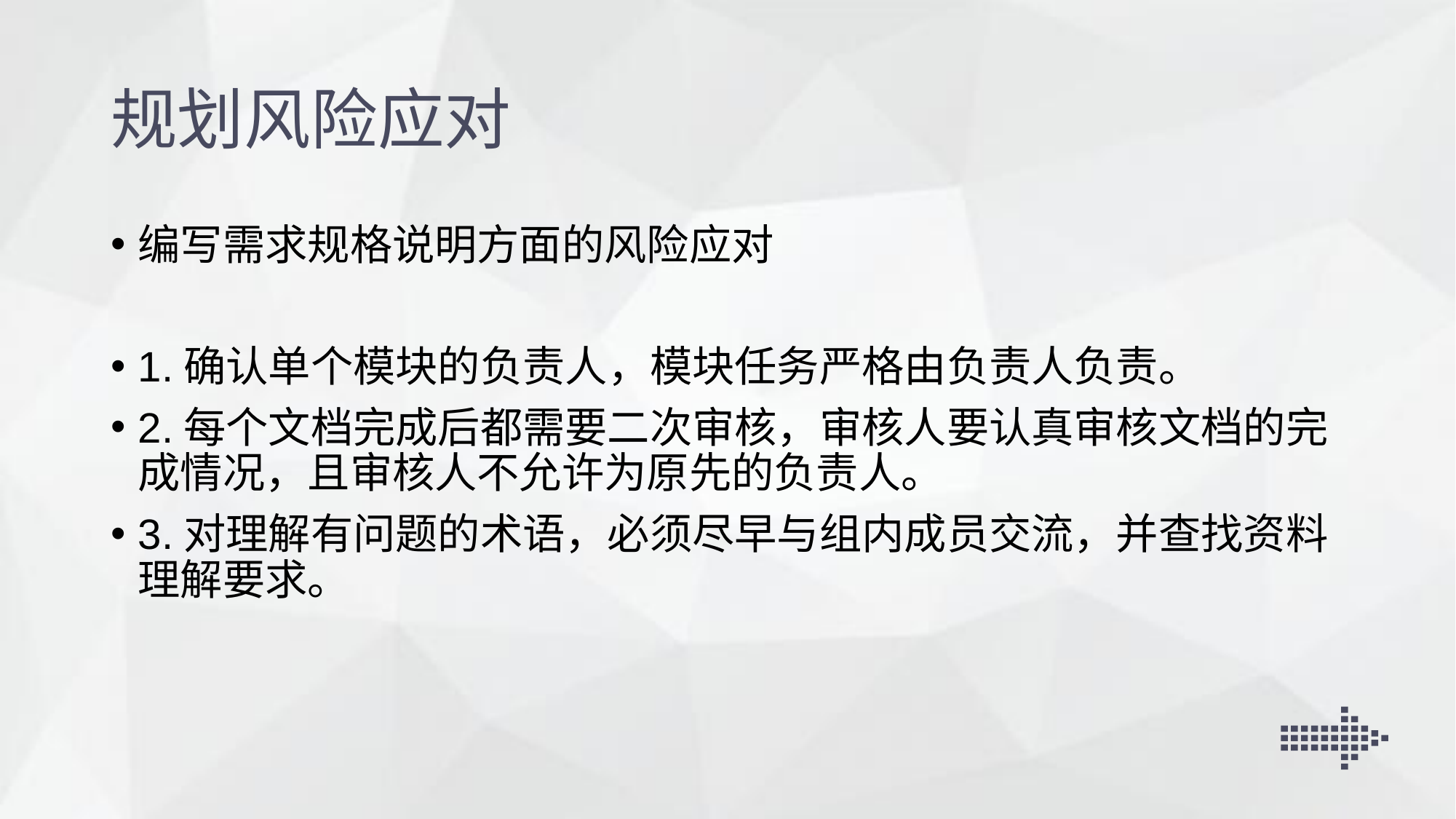

规划风险应对
编写需求规格说明方面的风险应对

1.确认单个模块的负责人，模块任务严格由负责人负责。
2.每个文档完成后都需要二次审核，审核人要认真审核文档的完成情况，且审核人不允许为原先的负责人。
3.对理解有问题的术语，必须尽早与组内成员交流，并查找资料理解要求。